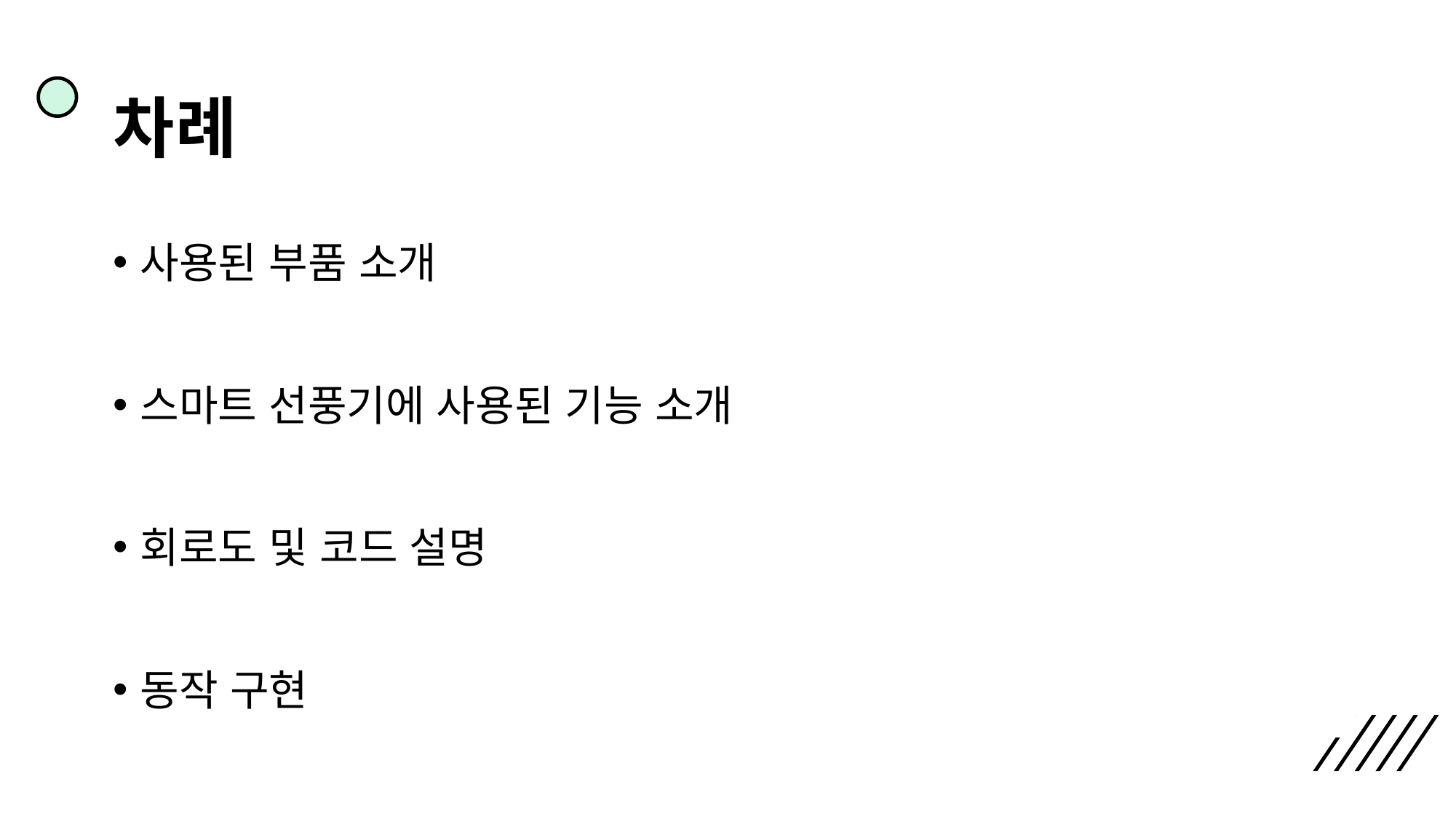

# 차례
사용된 부품 소개

스마트 선풍기에 사용된 기능 소개

회로도 및 코드 설명

동작 구현